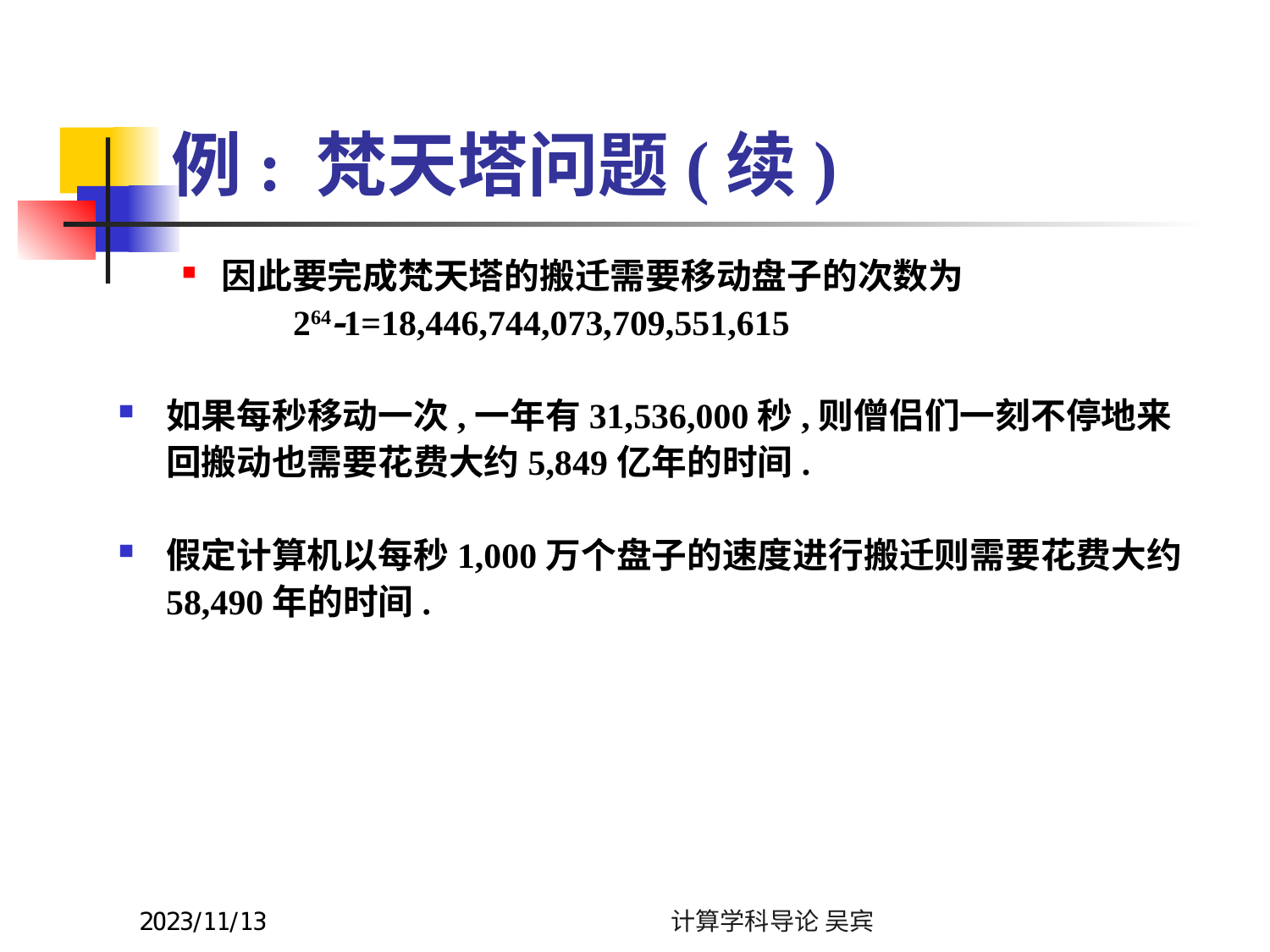

# 例: 梵天塔问题(续)
因此要完成梵天塔的搬迁需要移动盘子的次数为
		264−1=18,446,744,073,709,551,615

如果每秒移动一次,一年有31,536,000秒,则僧侣们一刻不停地来回搬动也需要花费大约5,849亿年的时间.

假定计算机以每秒1,000万个盘子的速度进行搬迁则需要花费大约58,490年的时间.

2023/11/13
计算学科导论 吴宾